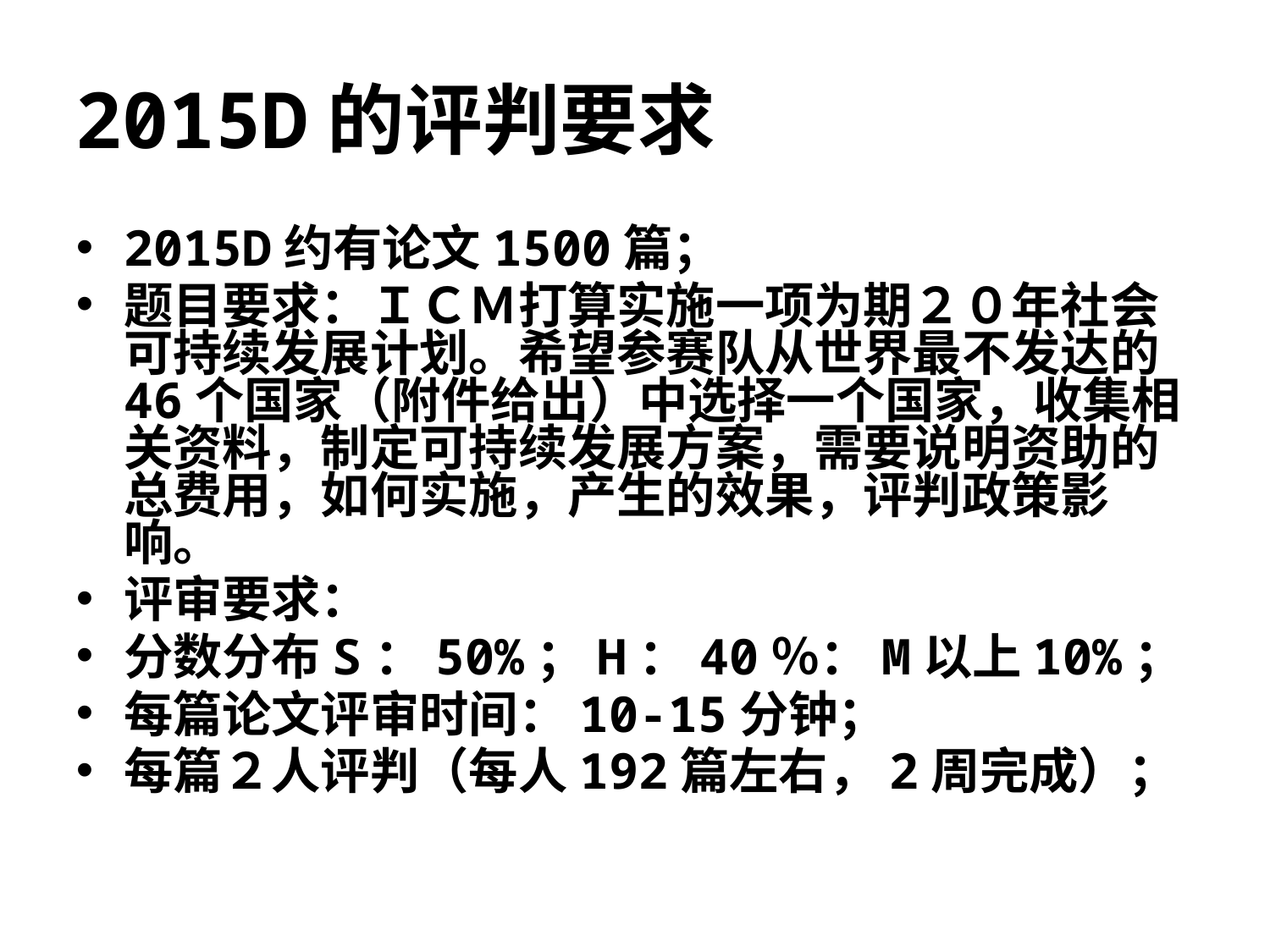

# 2015D的评判要求
2015D约有论文1500篇；
题目要求：ＩＣＭ打算实施一项为期２０年社会可持续发展计划。希望参赛队从世界最不发达的46个国家（附件给出）中选择一个国家，收集相关资料，制定可持续发展方案，需要说明资助的总费用，如何实施，产生的效果，评判政策影响。
评审要求：
分数分布S：50%；H：40％：M以上10%；
每篇论文评审时间：10-15分钟；
每篇２人评判（每人192篇左右，2周完成）；